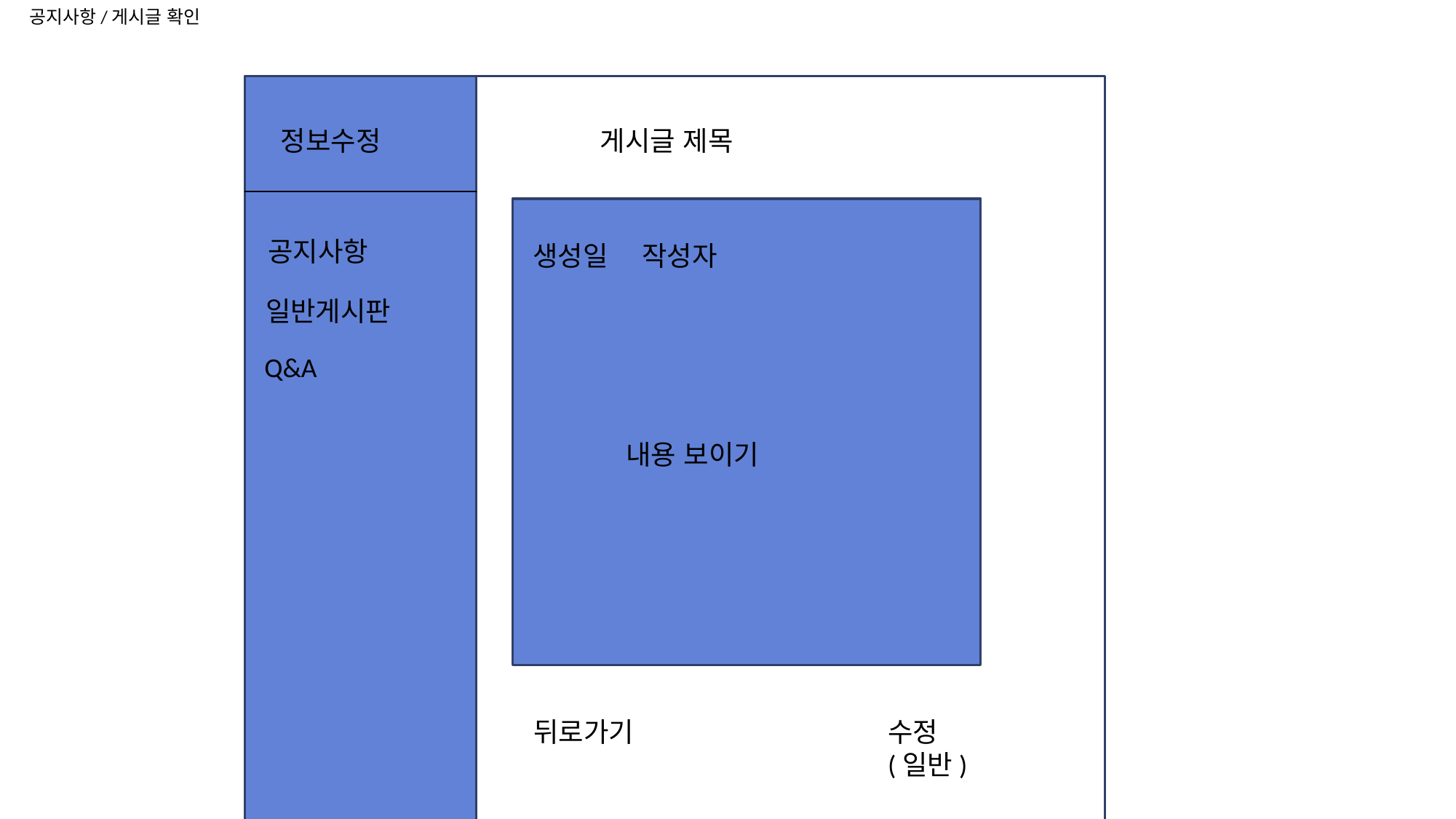

공지사항/게시글 확인

정보수정
게시글 제목

공지사항
생성일	작성자
아이디
일반게시판
Q&A
비번
내용 보이기
뒤로가기
수정(일반)